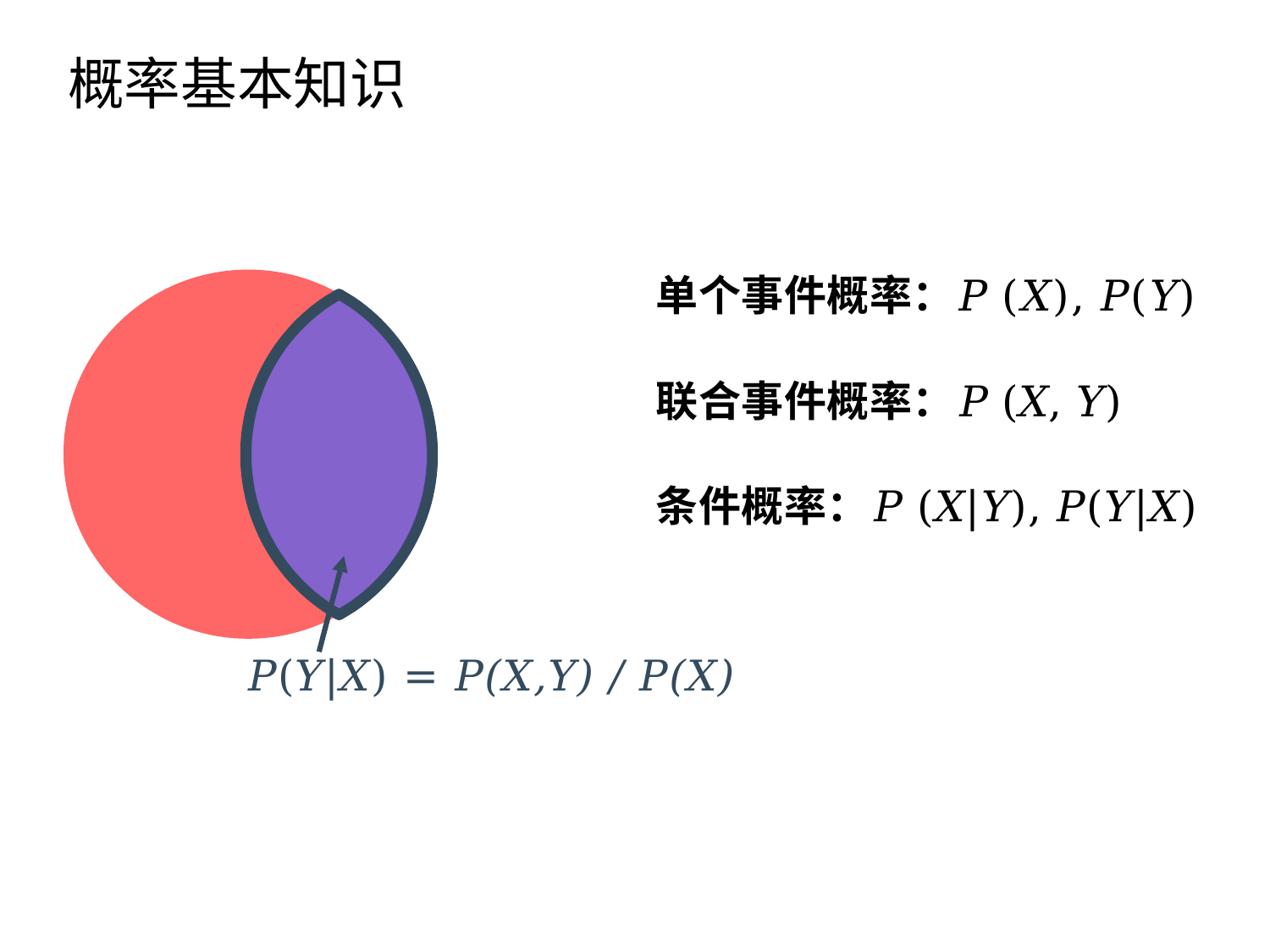

概率基本知识
单个事件概率：𝑃(𝑋), 𝑃(𝑌)

联合事件概率：𝑃(𝑋, 𝑌)

条件概率：𝑃(𝑋|𝑌), 𝑃(𝑌|𝑋)

𝑃(𝑌|𝑋) = P(X,Y) / P(X)